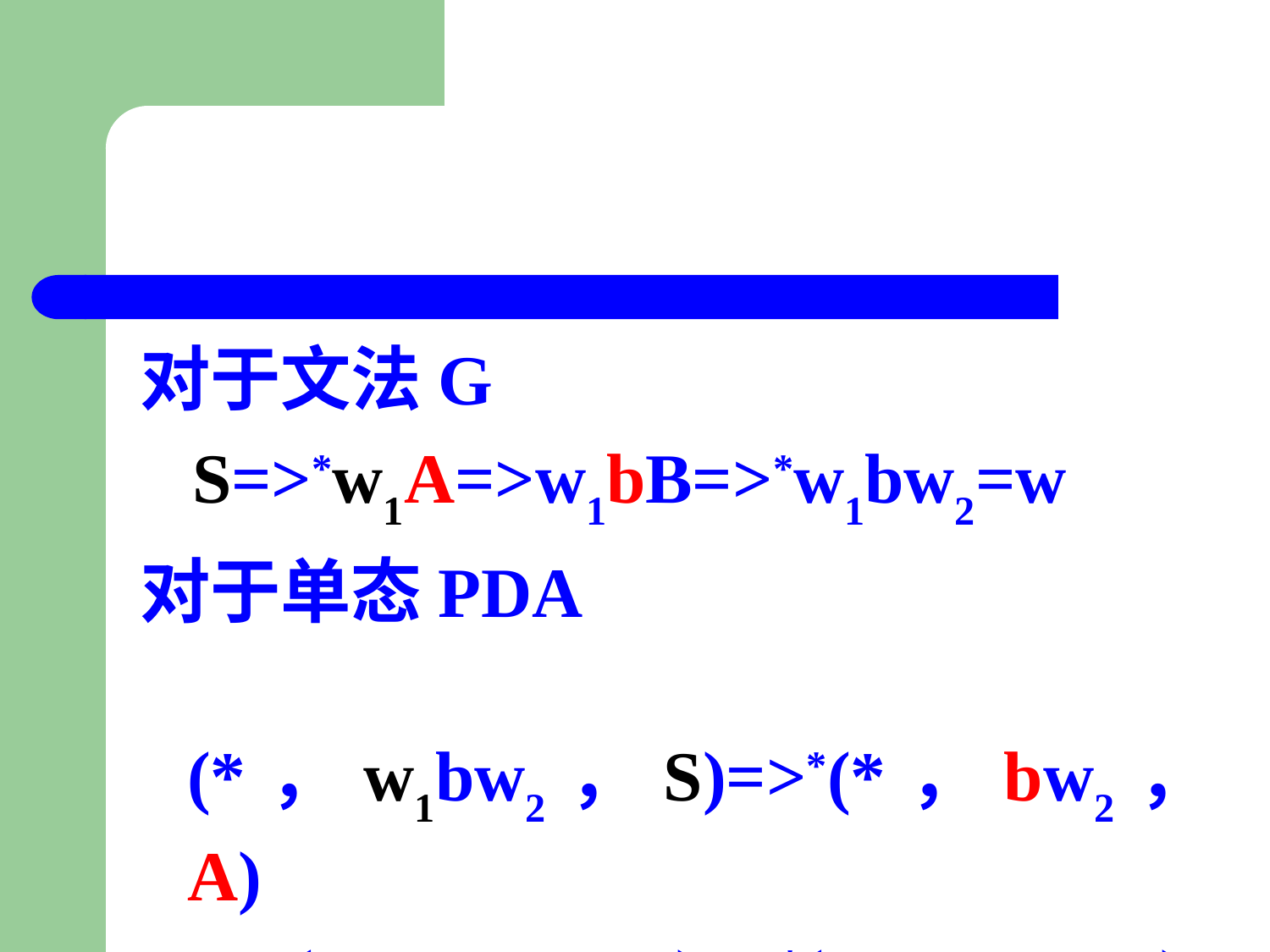

#
对于文法G
   S=>*w1A=>w1bB=>*w1bw2=w
对于单态PDA
  (*，w1bw2，S)=>*(*，bw2，A)
    =>(*，w2，B)=>*(*， ε， ε)